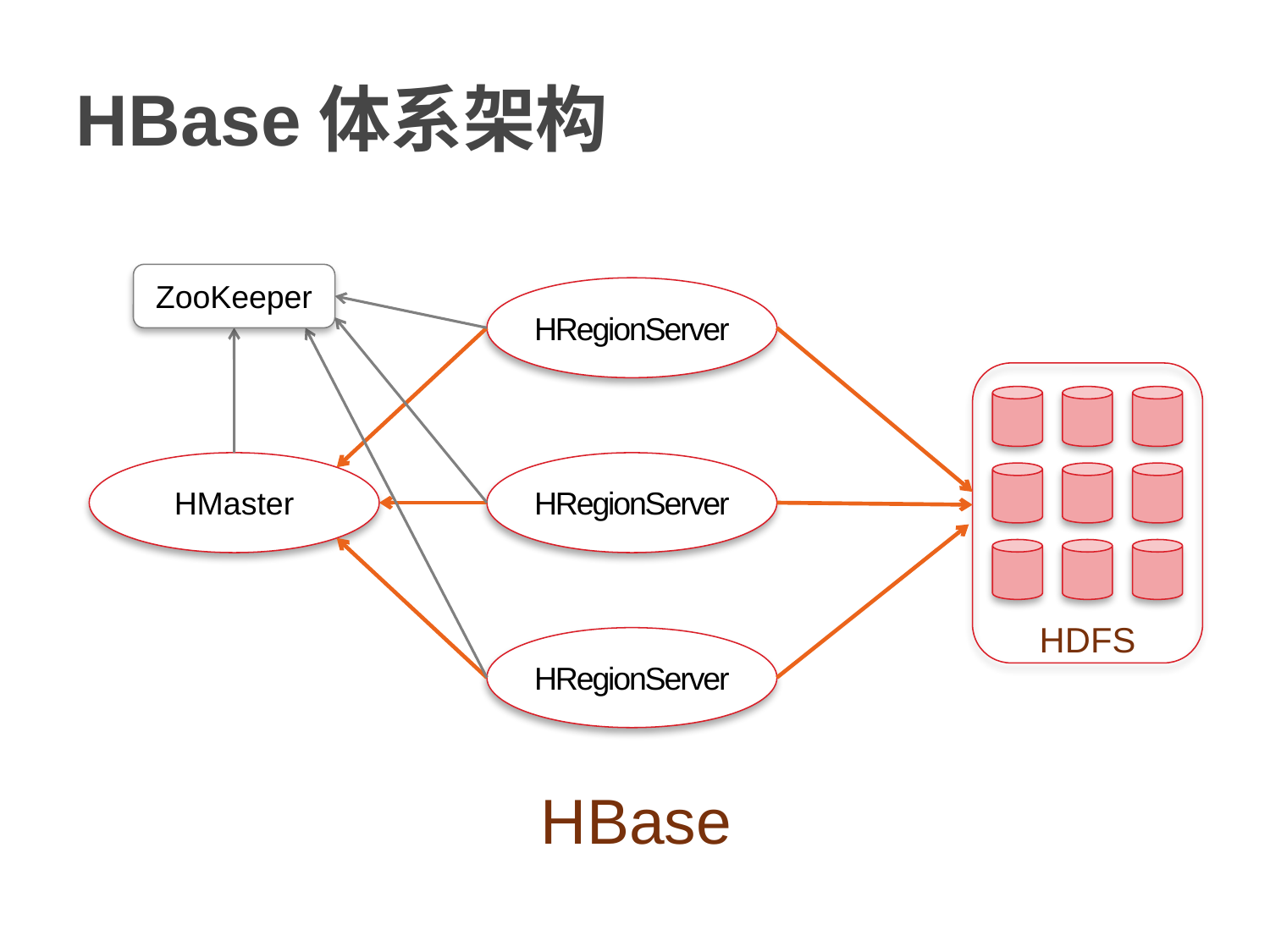

# HBase体系架构
ZooKeeper
HRegionServer
HMaster
HRegionServer
HRegionServer

HDFS
HBase